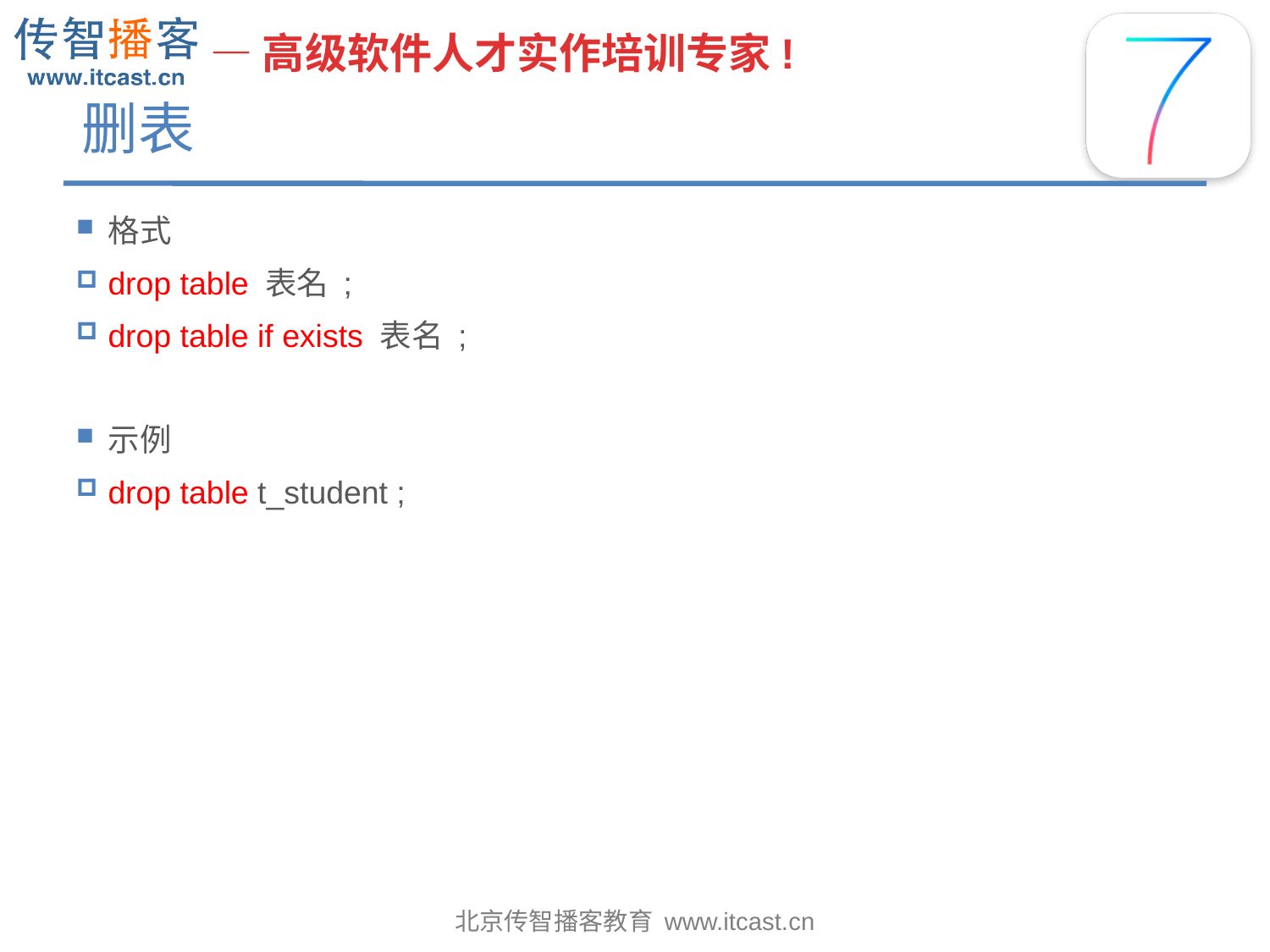

# 删表
格式
drop table 表名 ;
drop table if exists 表名 ;

示例
drop table t_student ;